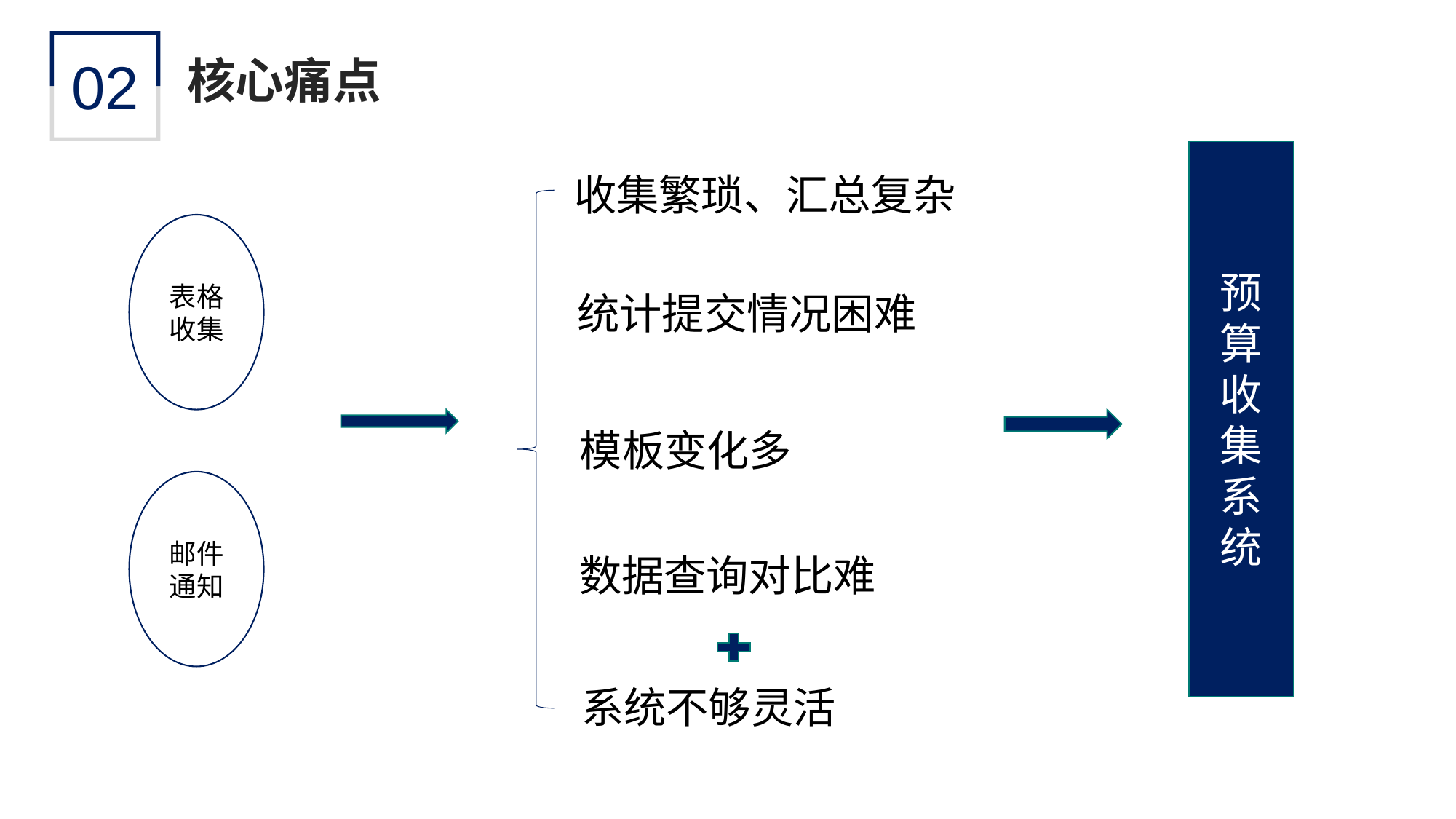

02
核心痛点

预算收集系统
收集繁琐、汇总复杂

表格收集
统计提交情况困难

模板变化多
邮件通知
数据查询对比难

系统不够灵活